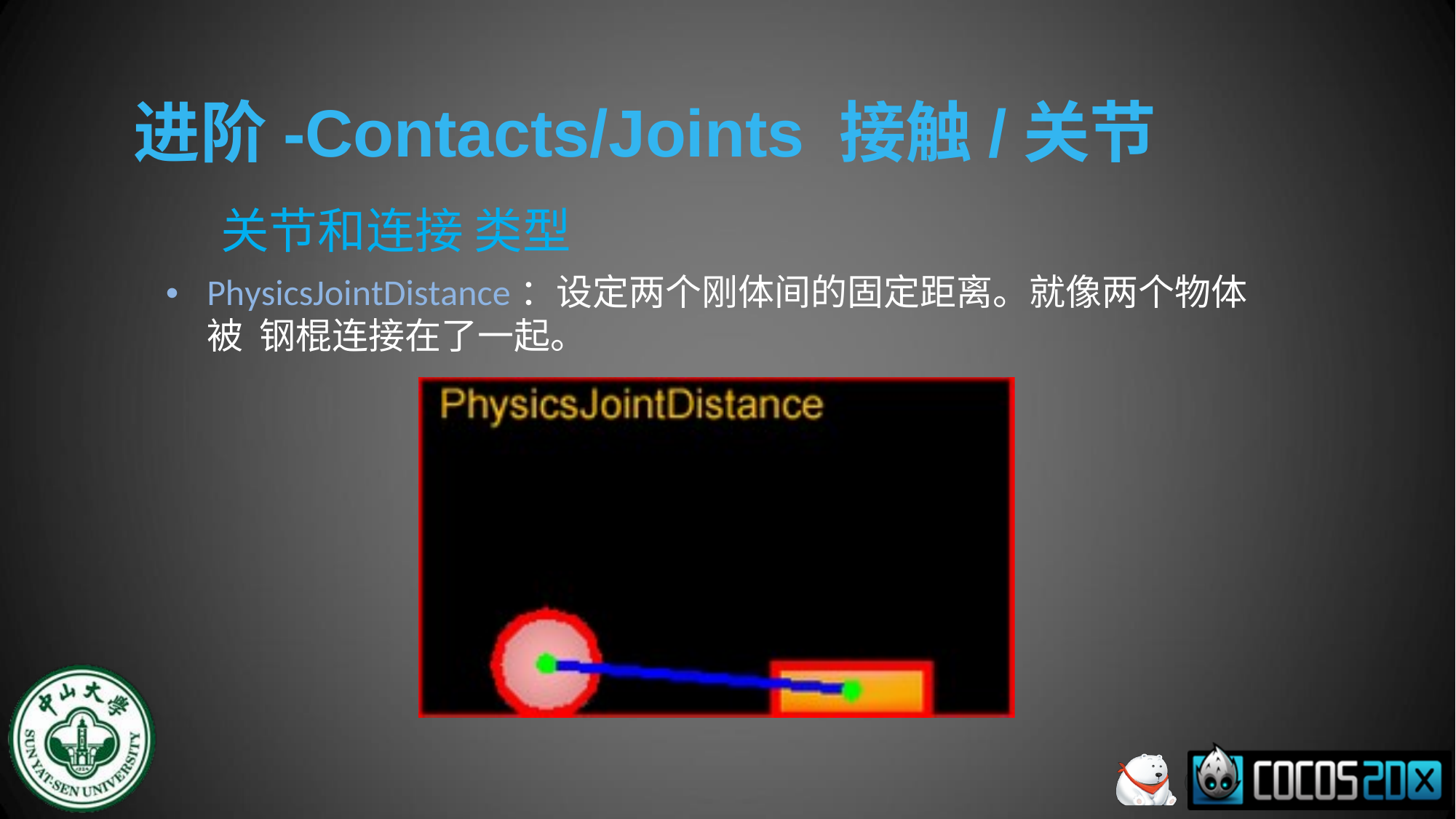

# 进阶-Contacts/Joints 接触/关节
关节和连接 类型
•	PhysicsJointDistance：设定两个刚体间的固定距离。就像两个物体被  钢棍连接在了一起。